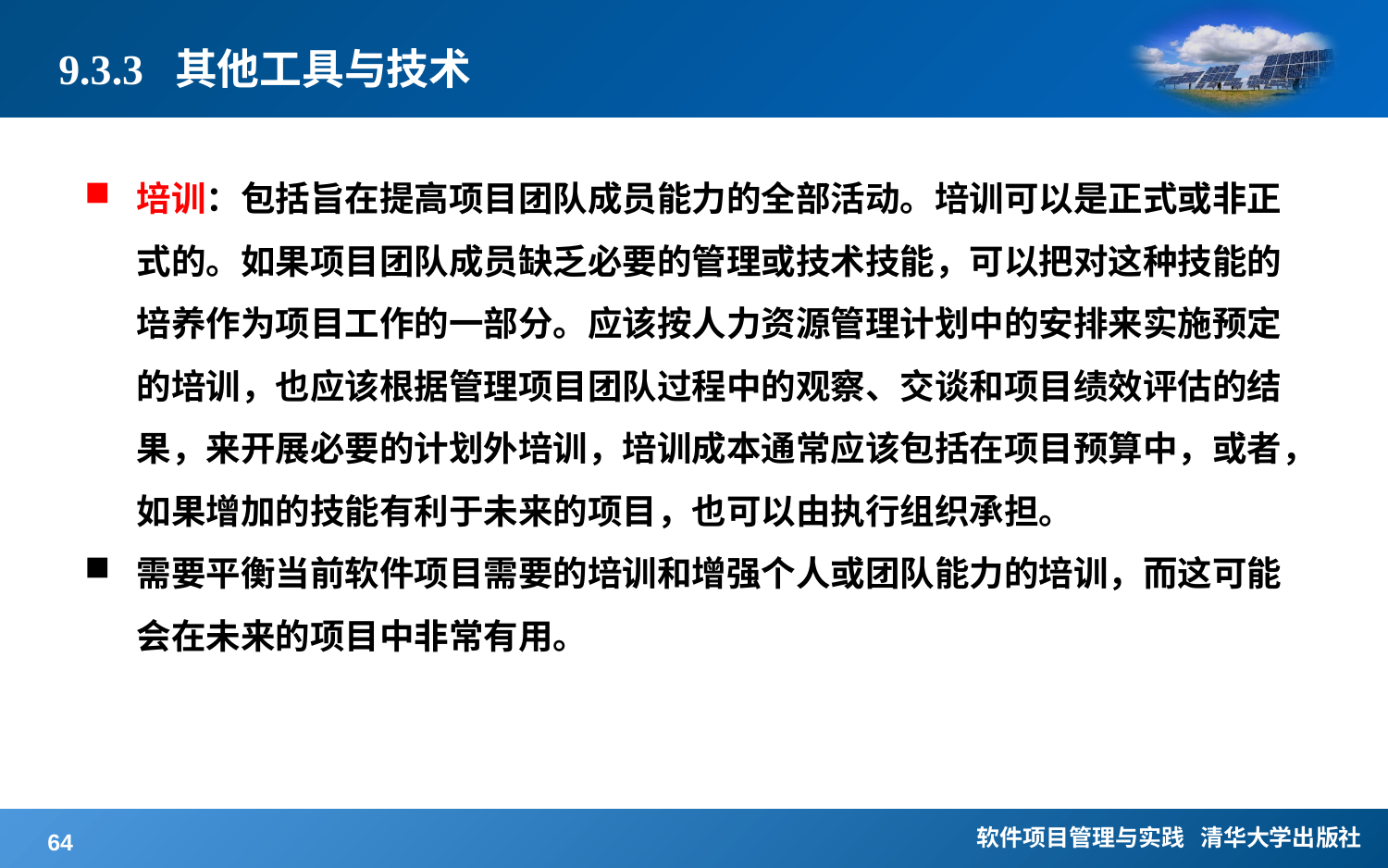

# 9.3.3  其他工具与技术
培训：包括旨在提高项目团队成员能力的全部活动。培训可以是正式或非正式的。如果项目团队成员缺乏必要的管理或技术技能，可以把对这种技能的培养作为项目工作的一部分。应该按人力资源管理计划中的安排来实施预定的培训，也应该根据管理项目团队过程中的观察、交谈和项目绩效评估的结果，来开展必要的计划外培训，培训成本通常应该包括在项目预算中，或者，如果增加的技能有利于未来的项目，也可以由执行组织承担。
需要平衡当前软件项目需要的培训和增强个人或团队能力的培训，而这可能会在未来的项目中非常有用。